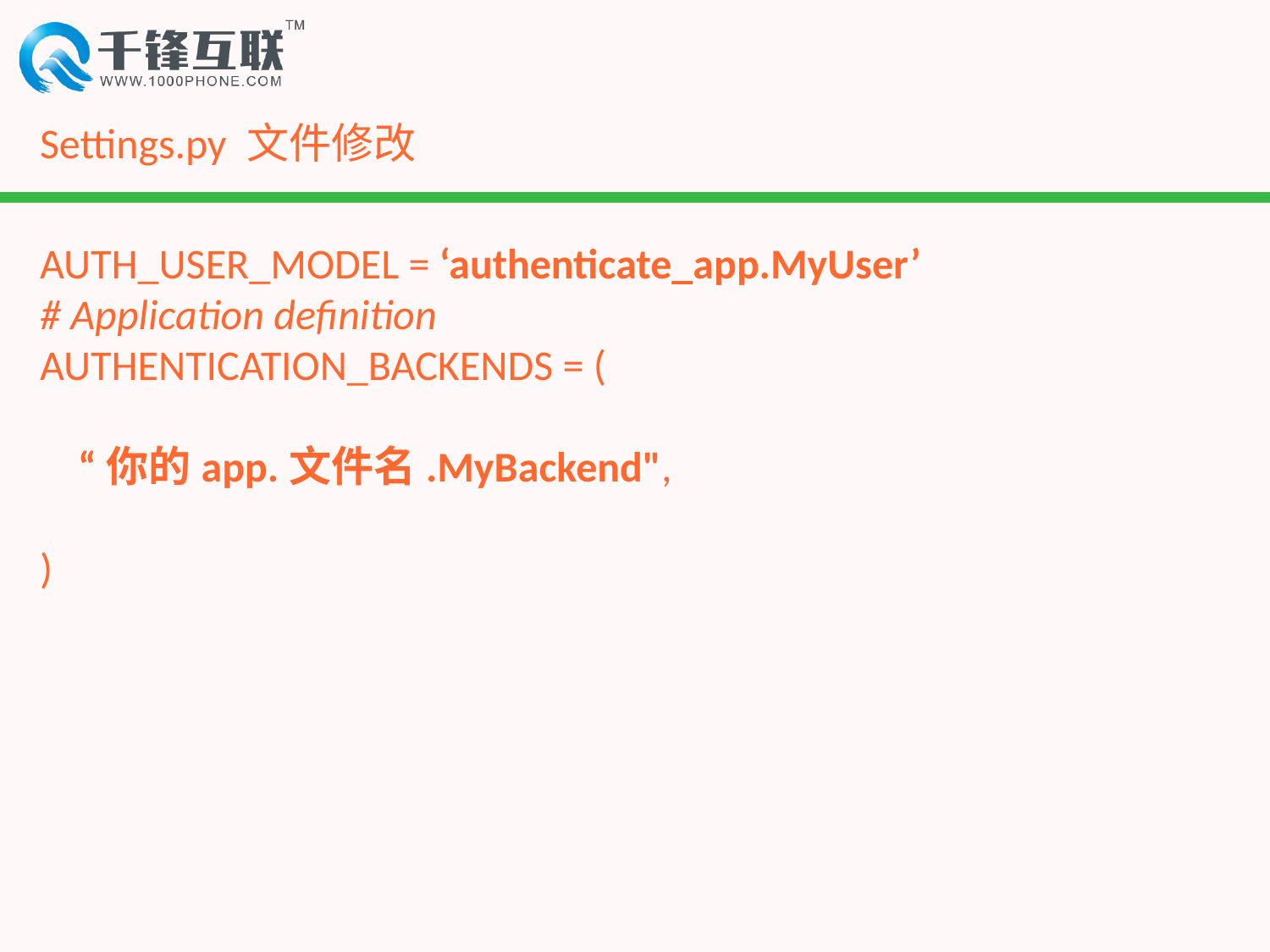

# Settings.py 文件修改
AUTH_USER_MODEL = ‘authenticate_app.MyUser’
# Application definition
AUTHENTICATION_BACKENDS = (
    “你的app.文件名.MyBackend",
)